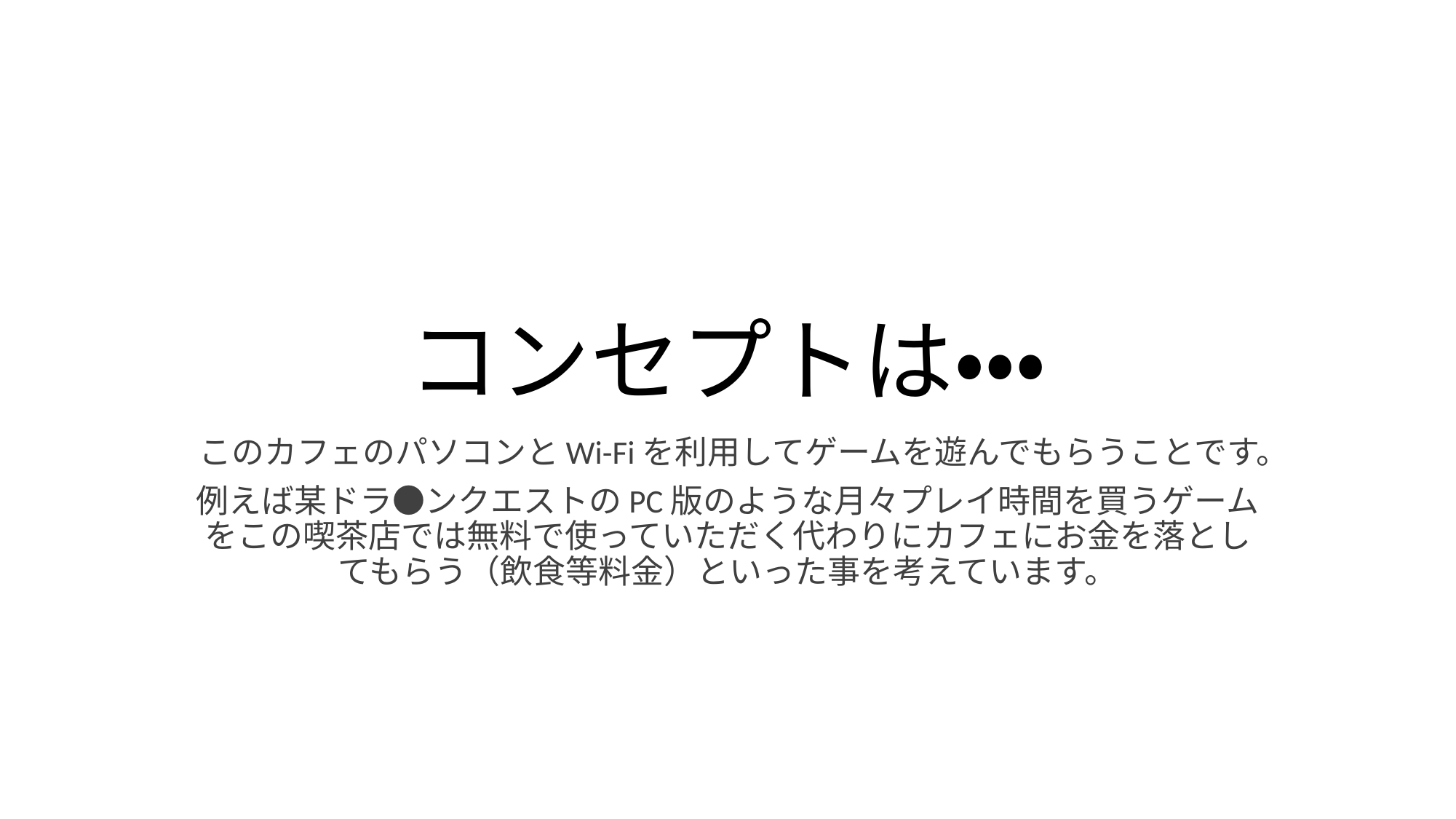

# コンセプトは・・・
このカフェのパソコンとWi-Fiを利用してゲームを遊んでもらうことです。
例えば某ドラ●ンクエストのPC版のような月々プレイ時間を買うゲームをこの喫茶店では無料で使っていただく代わりにカフェにお金を落としてもらう（飲食等料金）といった事を考えています。